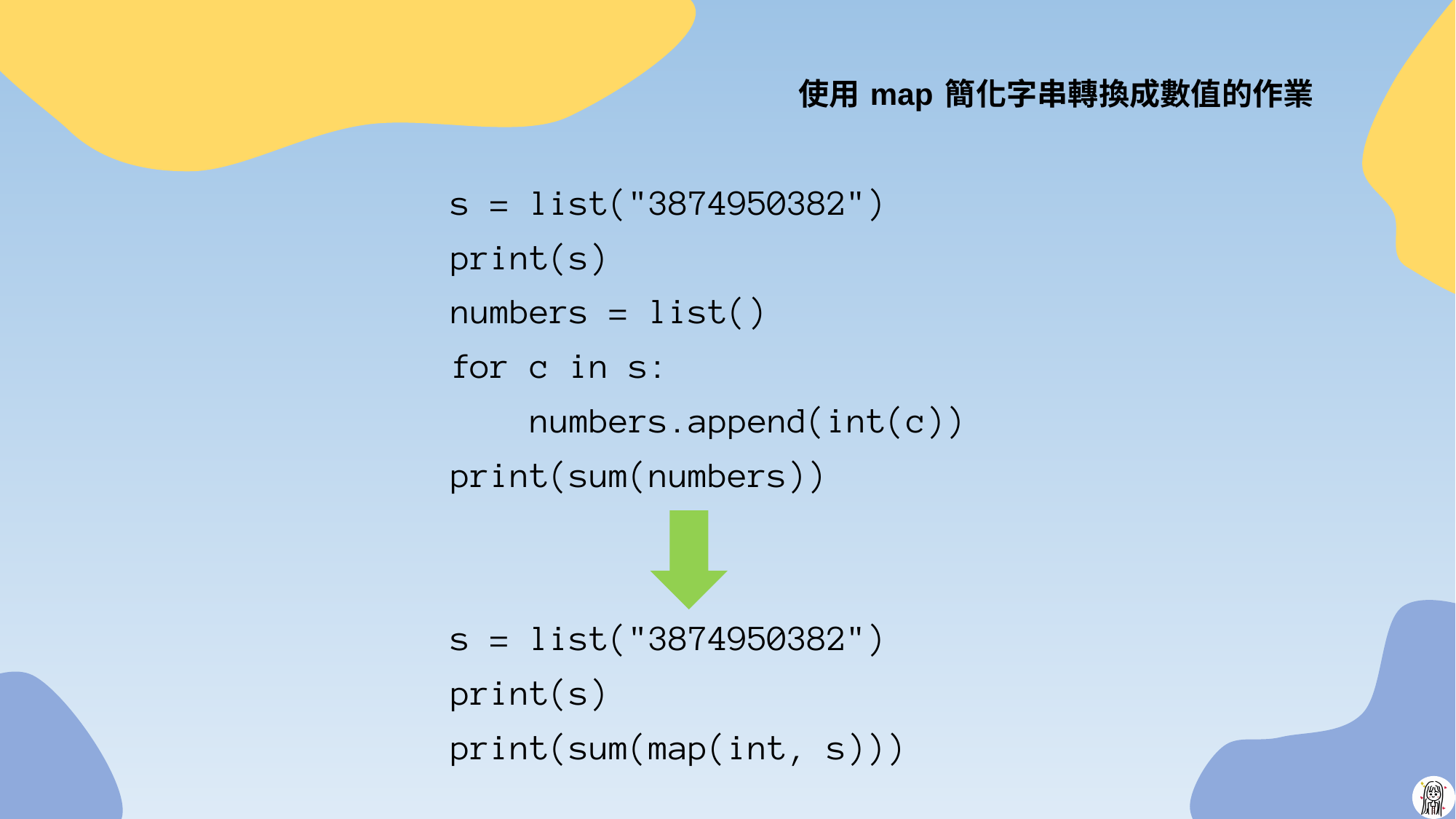

# 使用 map 簡化字串轉換成數值的作業
s = list("3874950382")
print(s)
numbers = list()
for c in s:
    numbers.append(int(c))
print(sum(numbers))

s = list("3874950382")
print(s)
print(sum(map(int, s)))

24